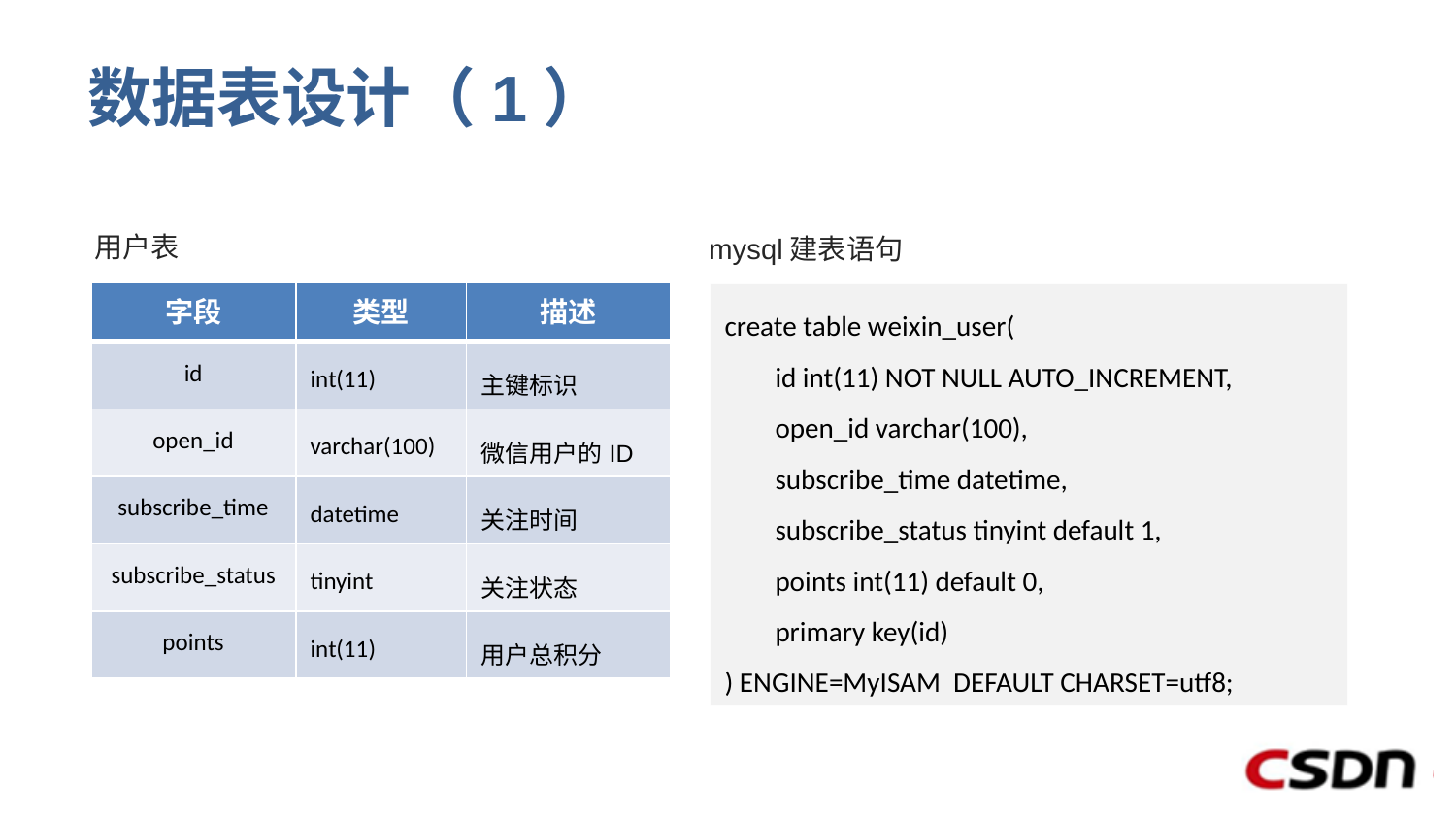

# 数据表设计（1）
用户表
mysql建表语句
| 字段 | 类型 | 描述 |
| --- | --- | --- |
| id | int(11) | 主键标识 |
| open\_id | varchar(100) | 微信用户的ID |
| subscribe\_time | datetime | 关注时间 |
| subscribe\_status | tinyint | 关注状态 |
| points | int(11) | 用户总积分 |
create table weixin_user(
        id int(11) NOT NULL AUTO_INCREMENT,
        open_id varchar(100),
        subscribe_time datetime,
        subscribe_status tinyint default 1,
        points int(11) default 0,
        primary key(id)
) ENGINE=MyISAM  DEFAULT CHARSET=utf8;